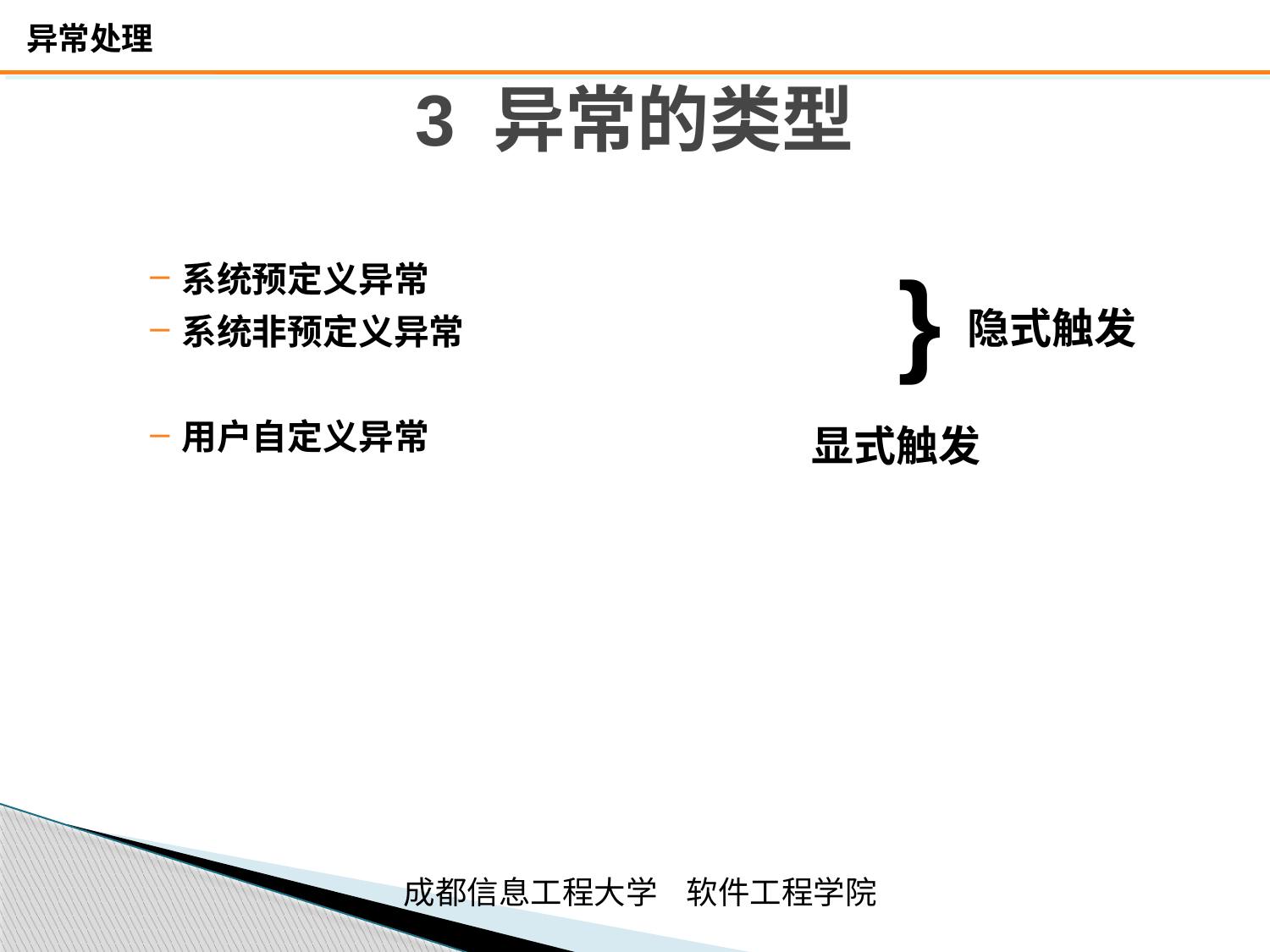

# 3 异常的类型
}
系统预定义异常
系统非预定义异常

用户自定义异常
隐式触发
显式触发